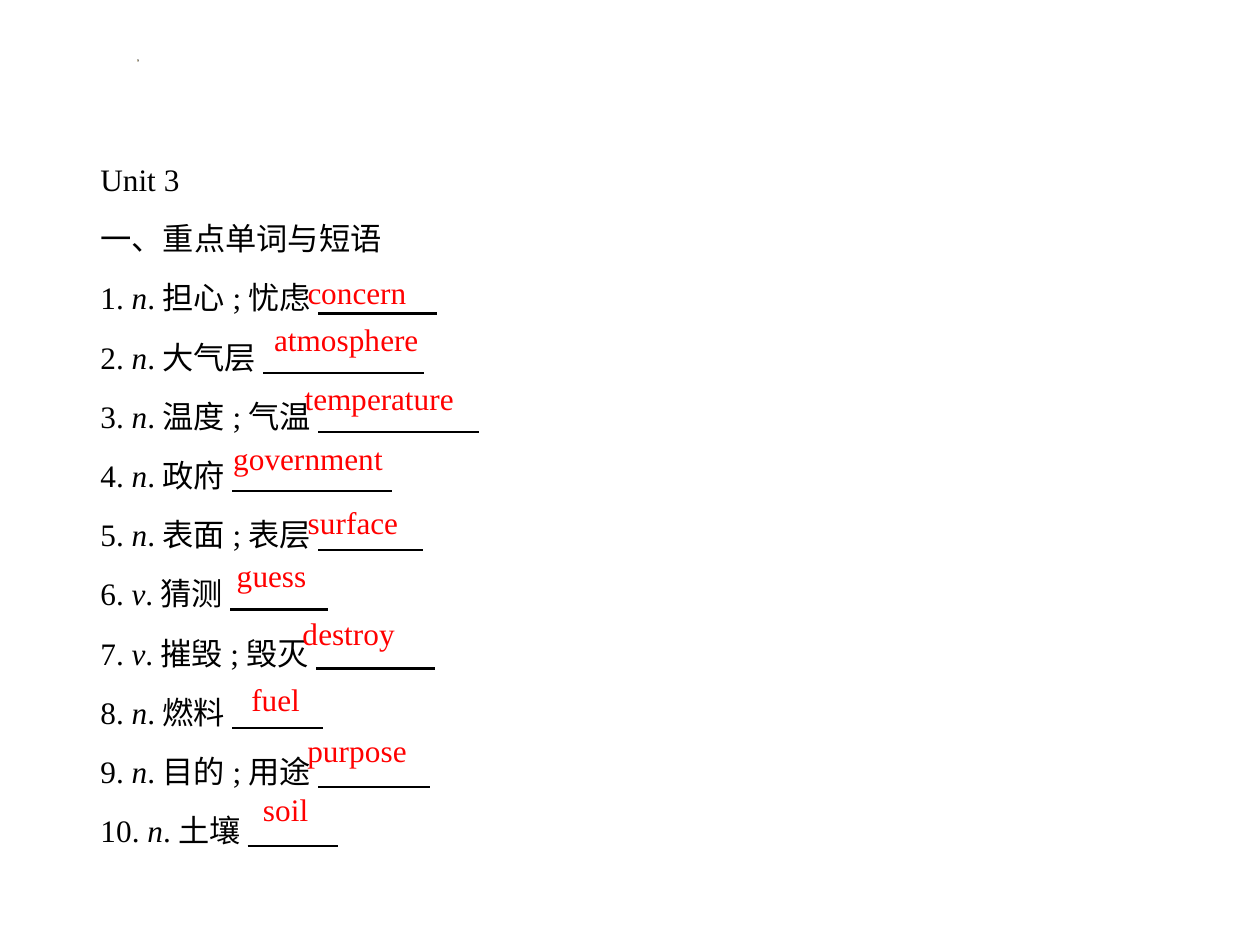

Unit 3
一、重点单词与短语
1. n.担心;忧虑
2. n.大气层
3. n.温度;气温
4. n.政府
5. n.表面;表层
6. v.猜测
7. v.摧毁;毁灭
8. n.燃料
9. n.目的;用途
10. n.土壤
concern
atmosphere
temperature
government
surface
guess
destroy
fuel
purpose
soil